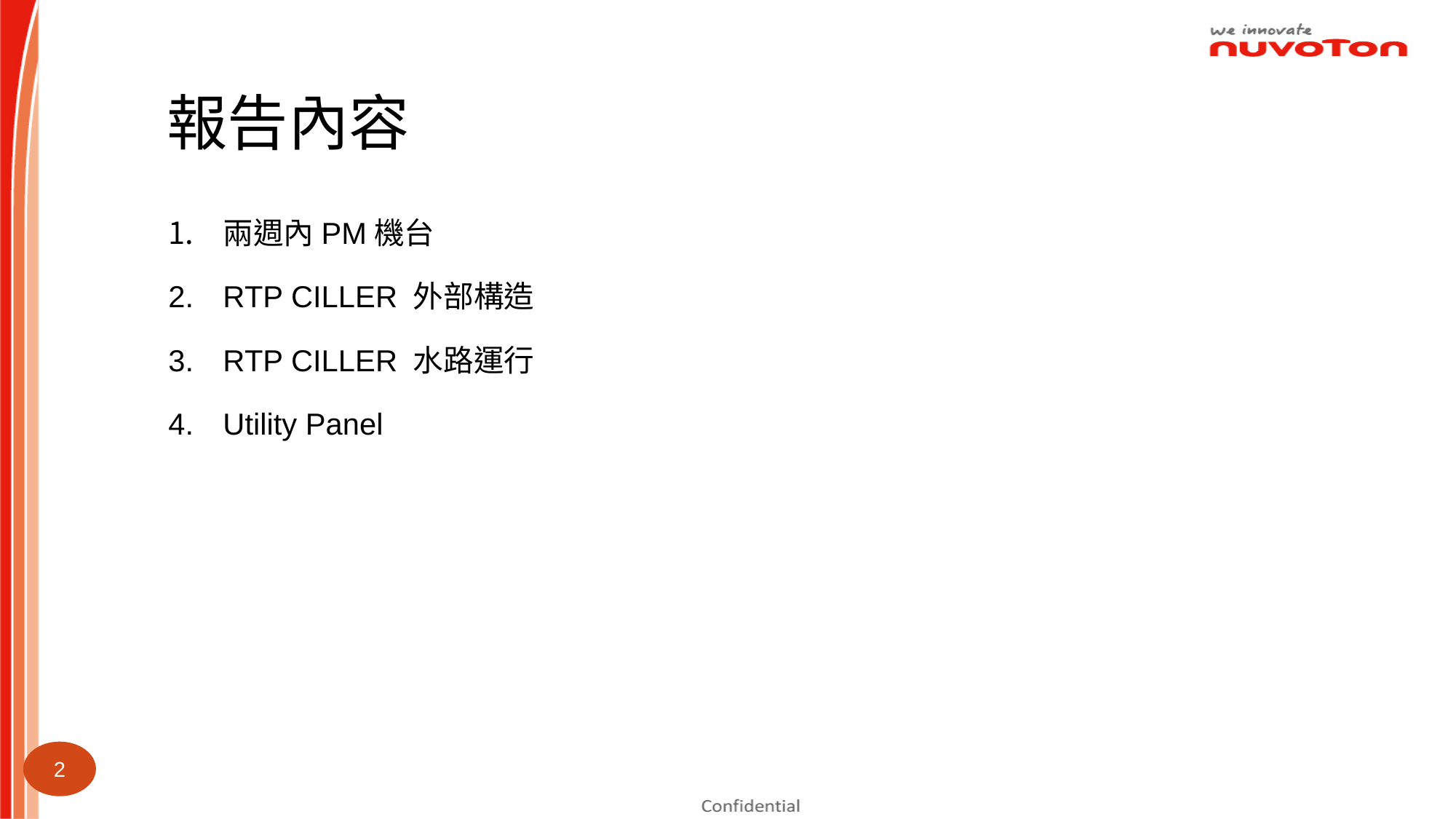

報告內容
兩週內PM機台
RTP CILLER 外部構造
RTP CILLER 水路運行
Utility Panel

2